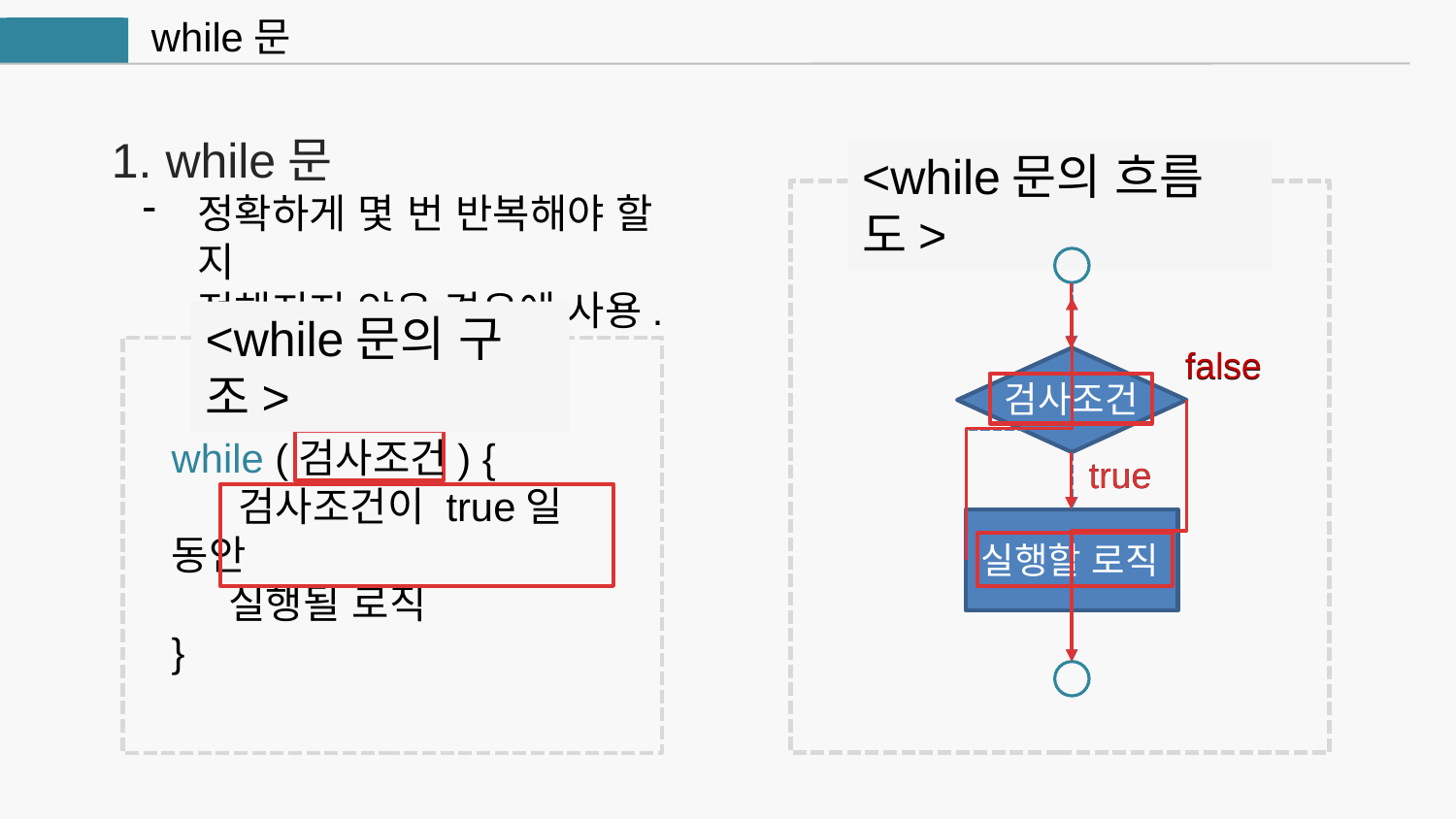

while문

자바
1. while문
<while문의 흐름도>

<while문의 구조>

검사조건
while (검사조건) {
     검사조건이 true일 동안
     실행될 로직
}

실행할 로직

false
true
정확하게 몇 번 반복해야 할 지
정해지지 않은 경우에 사용.
false

true